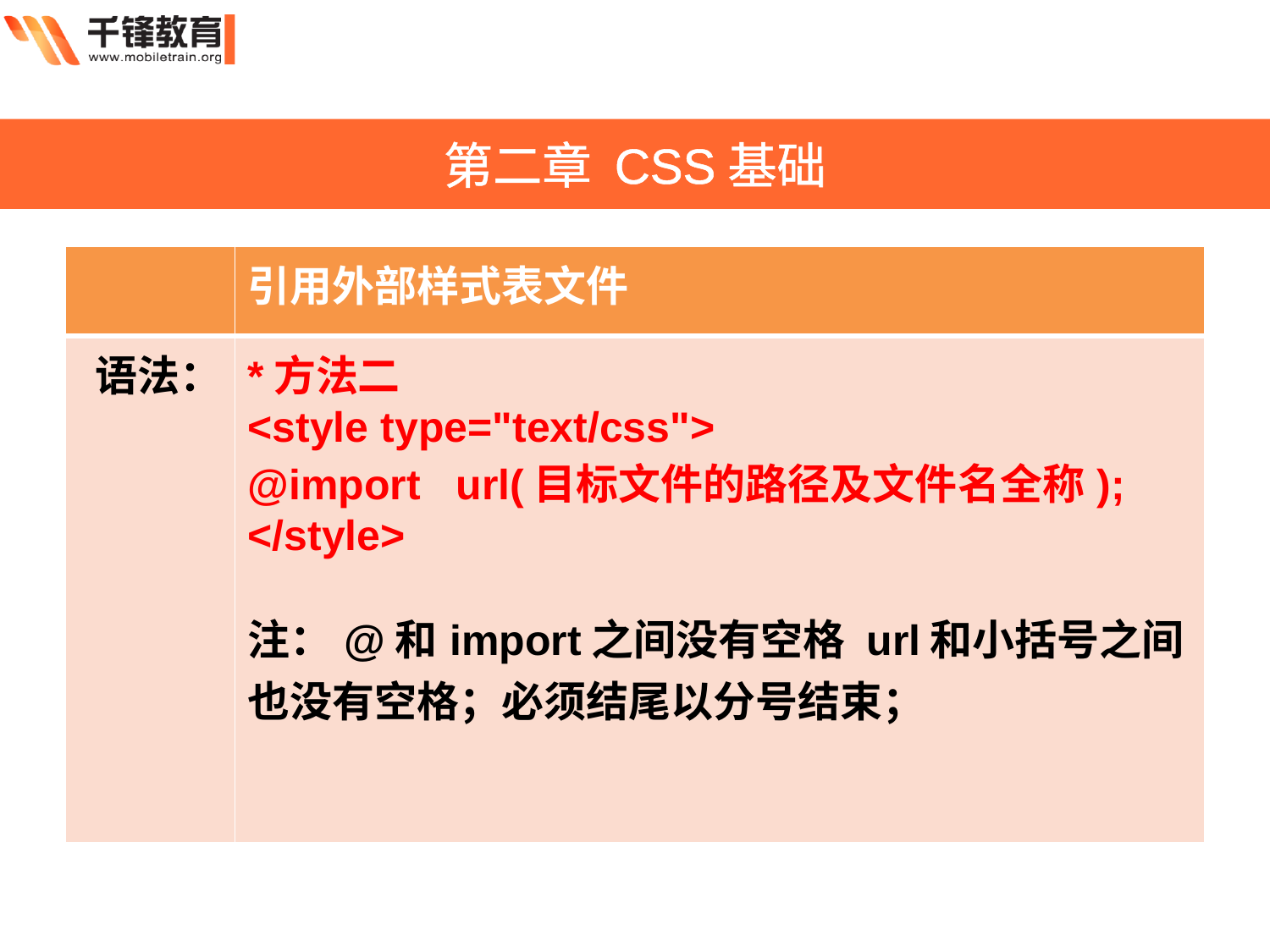

第二章 CSS基础
|  | 引用外部样式表文件 |
| --- | --- |
| 语法： | \*方法二 <style type="text/css"> @import url(目标文件的路径及文件名全称); </style> 注：@和import之间没有空格 url和小括号之间也没有空格；必须结尾以分号结束； |